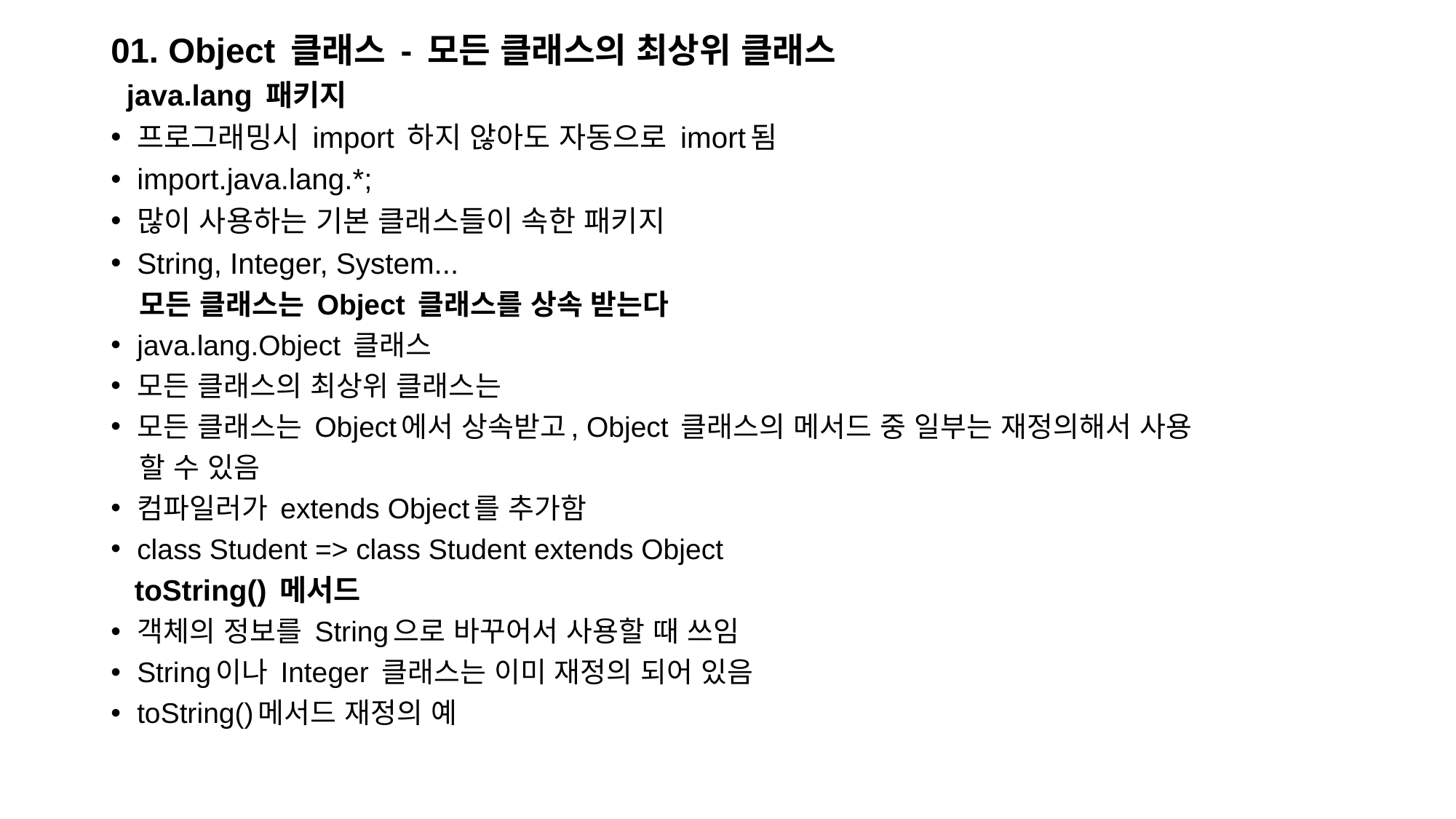

01. Object 클래스 - 모든 클래스의 최상위 클래스
  java.lang 패키지
프로그래밍시 import 하지 않아도 자동으로 imort됨
import.java.lang.*;
많이 사용하는 기본 클래스들이 속한 패키지
String, Integer, System...
   모든 클래스는 Object 클래스를 상속 받는다
java.lang.Object 클래스
모든 클래스의 최상위 클래스는
모든 클래스는 Object에서 상속받고, Object 클래스의 메서드 중 일부는 재정의해서 사용
   할 수 있음
컴파일러가 extends Object를 추가함
class Student => class Student extends Object
   toString() 메서드
객체의 정보를 String으로 바꾸어서 사용할 때 쓰임
String이나 Integer 클래스는 이미 재정의 되어 있음
toString()메서드 재정의 예